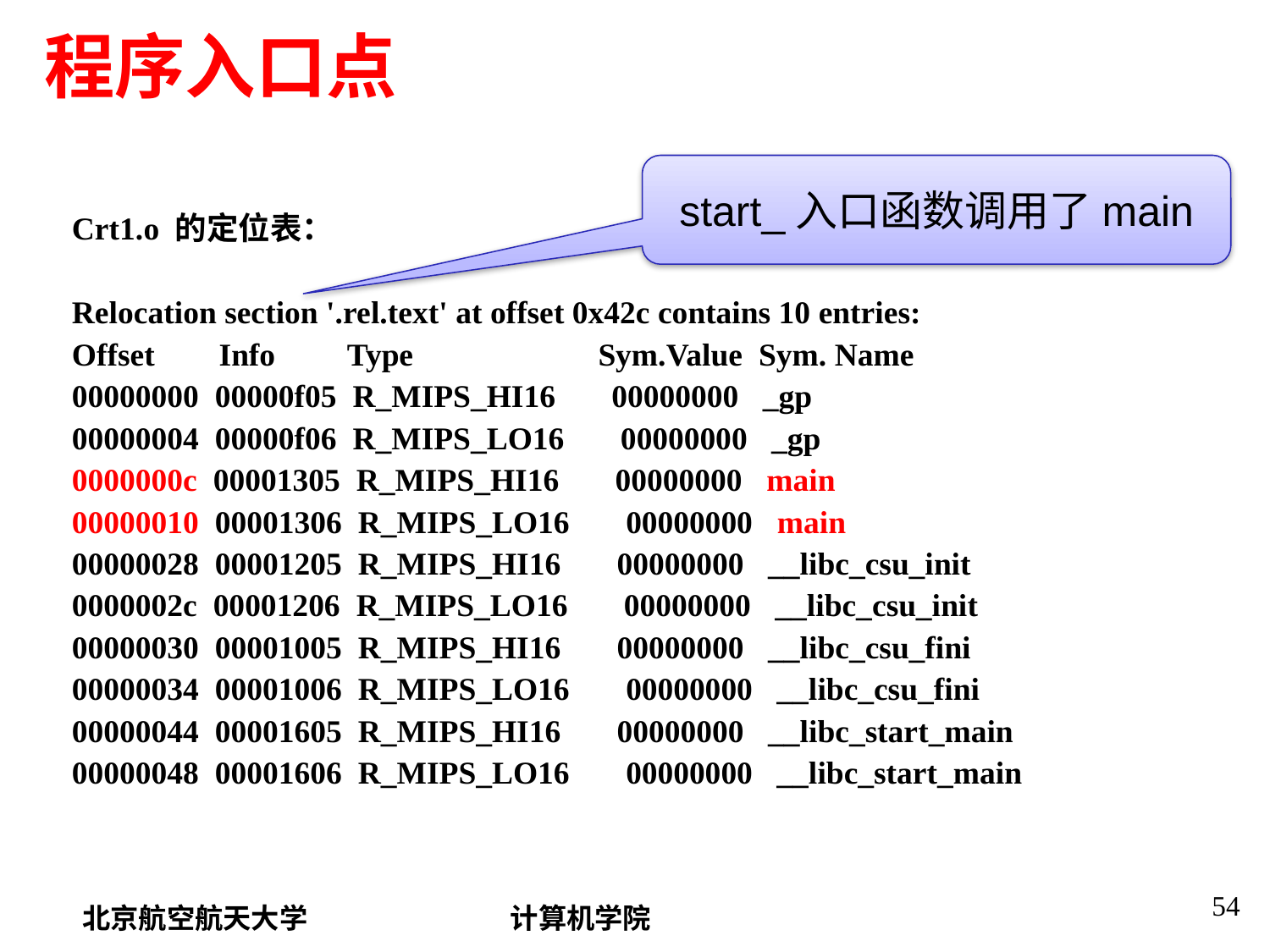

# 程序入口点
start_入口函数调用了main
Crt1.o 的定位表：

Relocation section '.rel.text' at offset 0x42c contains 10 entries:
Offset        Info         Type                       Sym.Value  Sym. Name
00000000  00000f05  R_MIPS_HI16       00000000   _gp
00000004  00000f06  R_MIPS_LO16       00000000   _gp
0000000c  00001305  R_MIPS_HI16       00000000   main
00000010  00001306  R_MIPS_LO16       00000000   main
00000028  00001205  R_MIPS_HI16       00000000   __libc_csu_init
0000002c  00001206  R_MIPS_LO16       00000000   __libc_csu_init
00000030  00001005  R_MIPS_HI16       00000000   __libc_csu_fini
00000034  00001006  R_MIPS_LO16       00000000   __libc_csu_fini
00000044  00001605  R_MIPS_HI16       00000000   __libc_start_main
00000048  00001606  R_MIPS_LO16       00000000   __libc_start_main